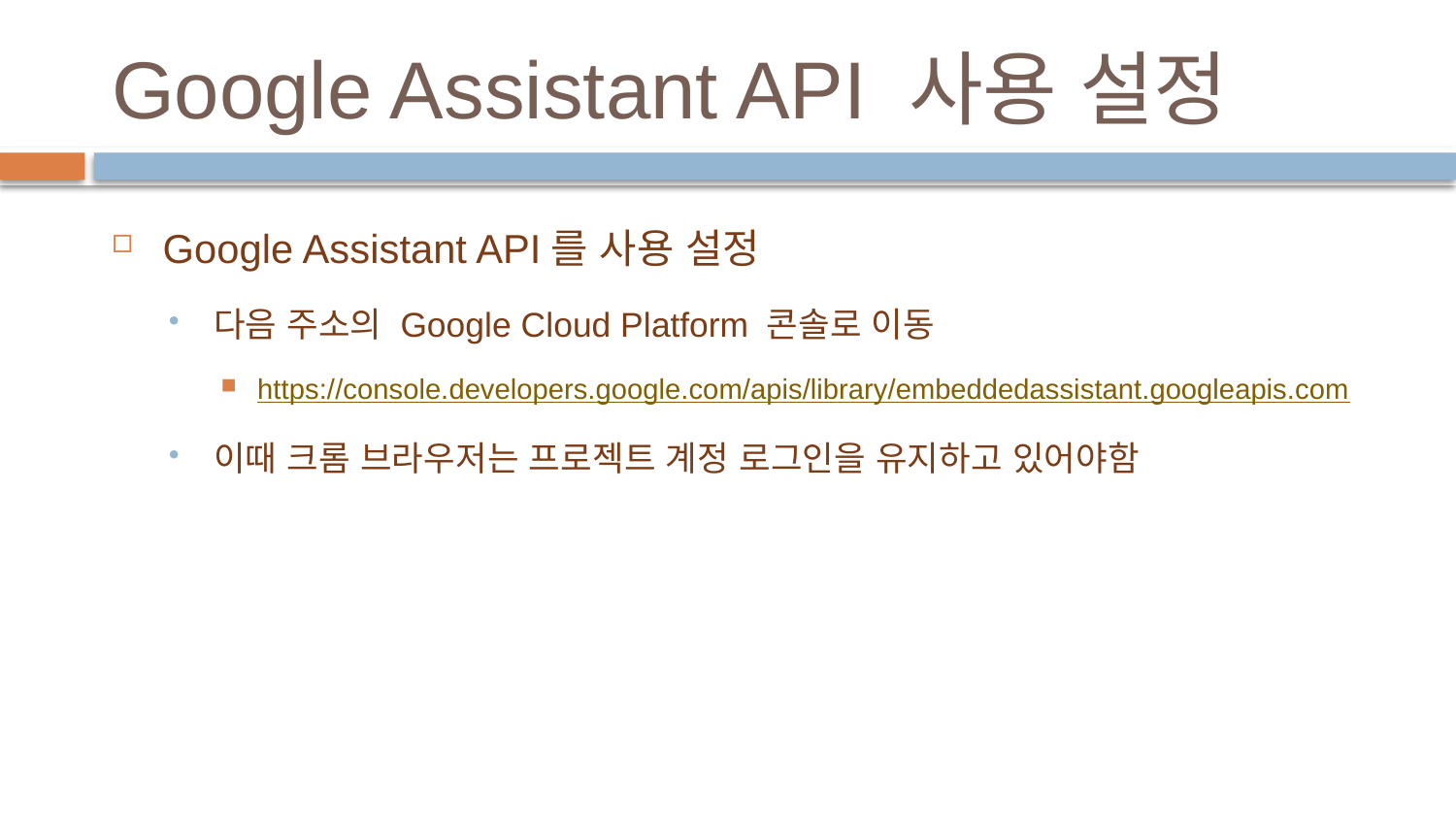

# Google Assistant API 사용 설정
Google Assistant API를 사용 설정
다음 주소의 Google Cloud Platform 콘솔로 이동
https://console.developers.google.com/apis/library/embeddedassistant.googleapis.com
이때 크롬 브라우저는 프로젝트 계정 로그인을 유지하고 있어야함